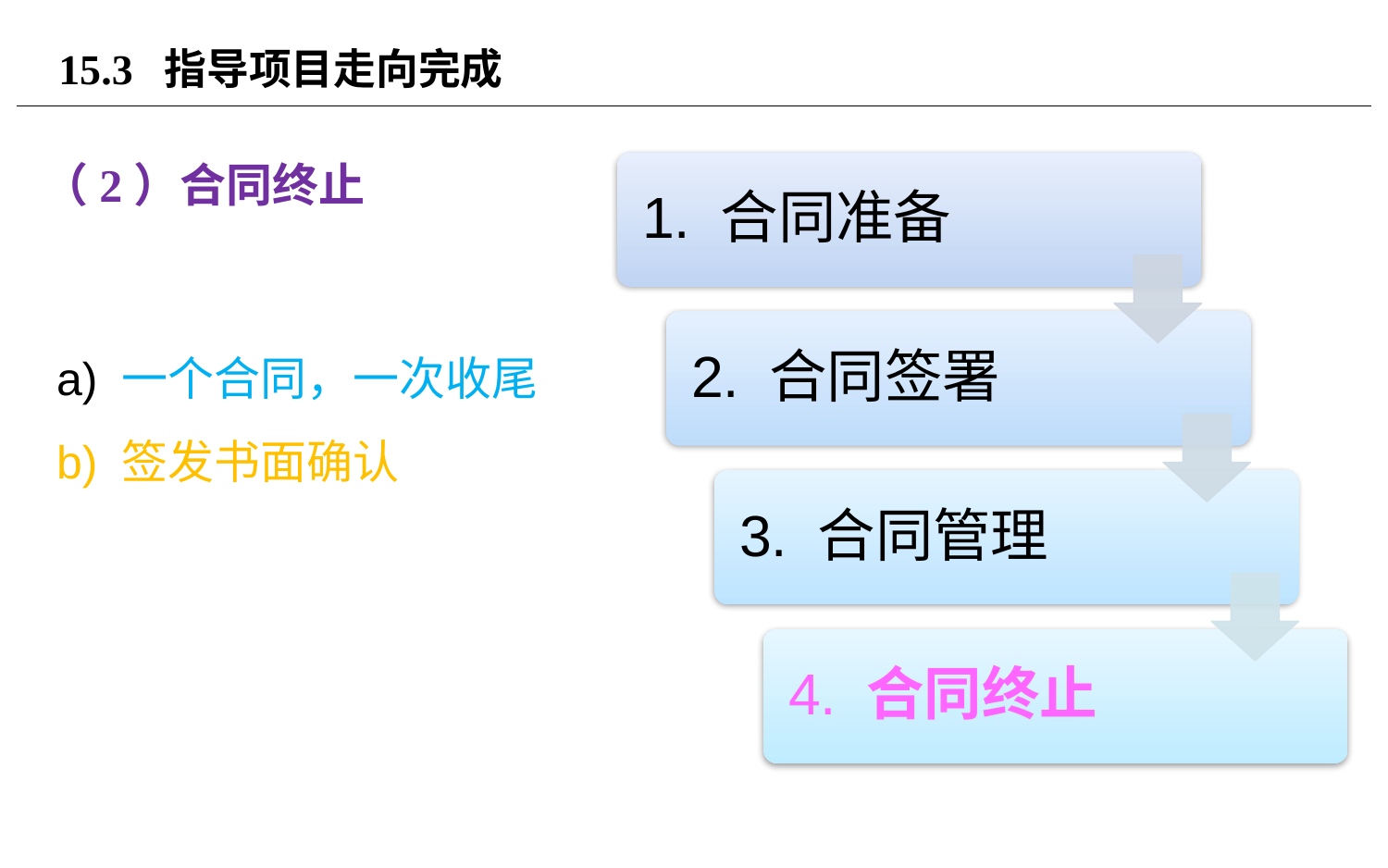

# 15.3  指导项目走向完成
1. 合同准备
2. 合同签署
3. 合同管理
4. 合同终止

（2）合同终止
a) 一个合同，一次收尾
b) 签发书面确认